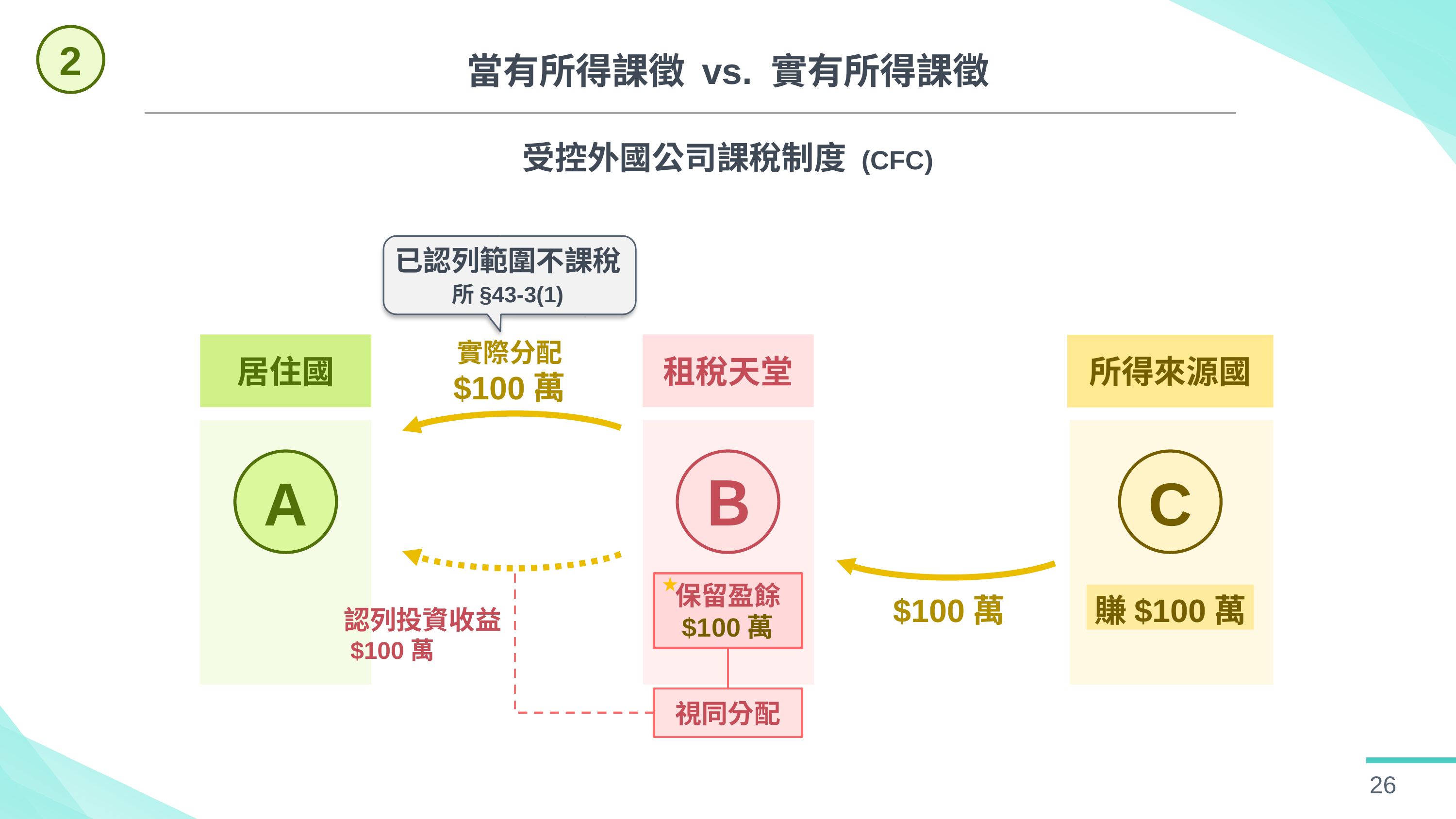

2
當有所得課徵 vs. 實有所得課徵
受控外國公司課稅制度 (CFC)

已認列範圍不課稅

所§43-3(1)

實際分配
$100萬

居住國

A

租稅天堂

Ｂ

所得來源國

C

賺$100萬

保留盈餘
$100萬

認列投資收益
 $100萬

視同分配

$100萬

26